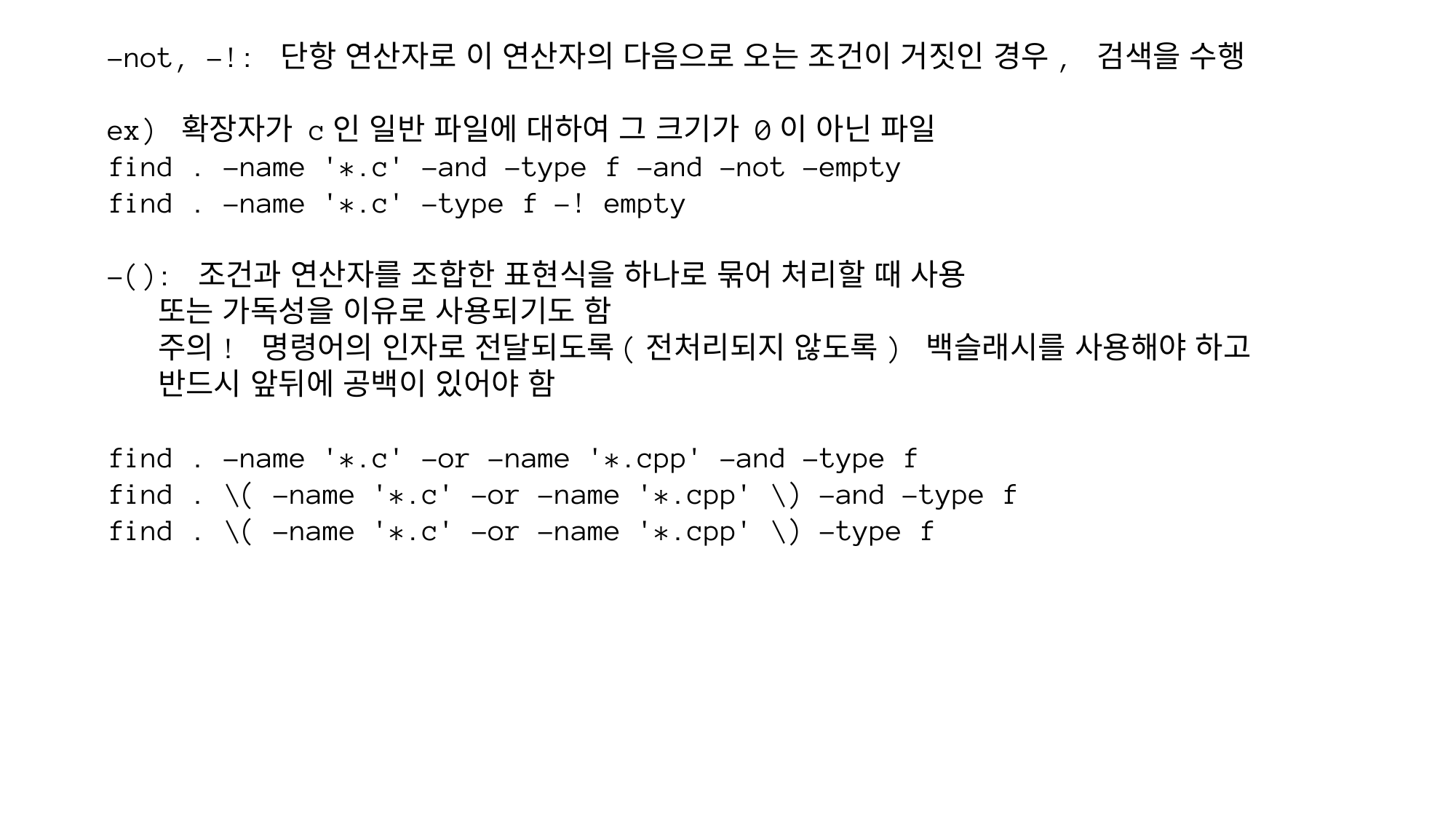

-not, -!: 단항 연산자로 이 연산자의 다음으로 오는 조건이 거짓인 경우, 검색을 수행

ex) 확장자가 c인 일반 파일에 대하여 그 크기가 0이 아닌 파일
find . -name '*.c' -and -type f -and -not -empty
find . -name '*.c' -type f -! empty

-(): 조건과 연산자를 조합한 표현식을 하나로 묶어 처리할 때 사용
     또는 가독성을 이유로 사용되기도 함
     주의! 명령어의 인자로 전달되도록(전처리되지 않도록) 백슬래시를 사용해야 하고
     반드시 앞뒤에 공백이 있어야 함

find . -name '*.c' -or -name '*.cpp' -and -type f
find . \( -name '*.c' -or -name '*.cpp' \) -and -type f
find . \( -name '*.c' -or -name '*.cpp' \) -type f